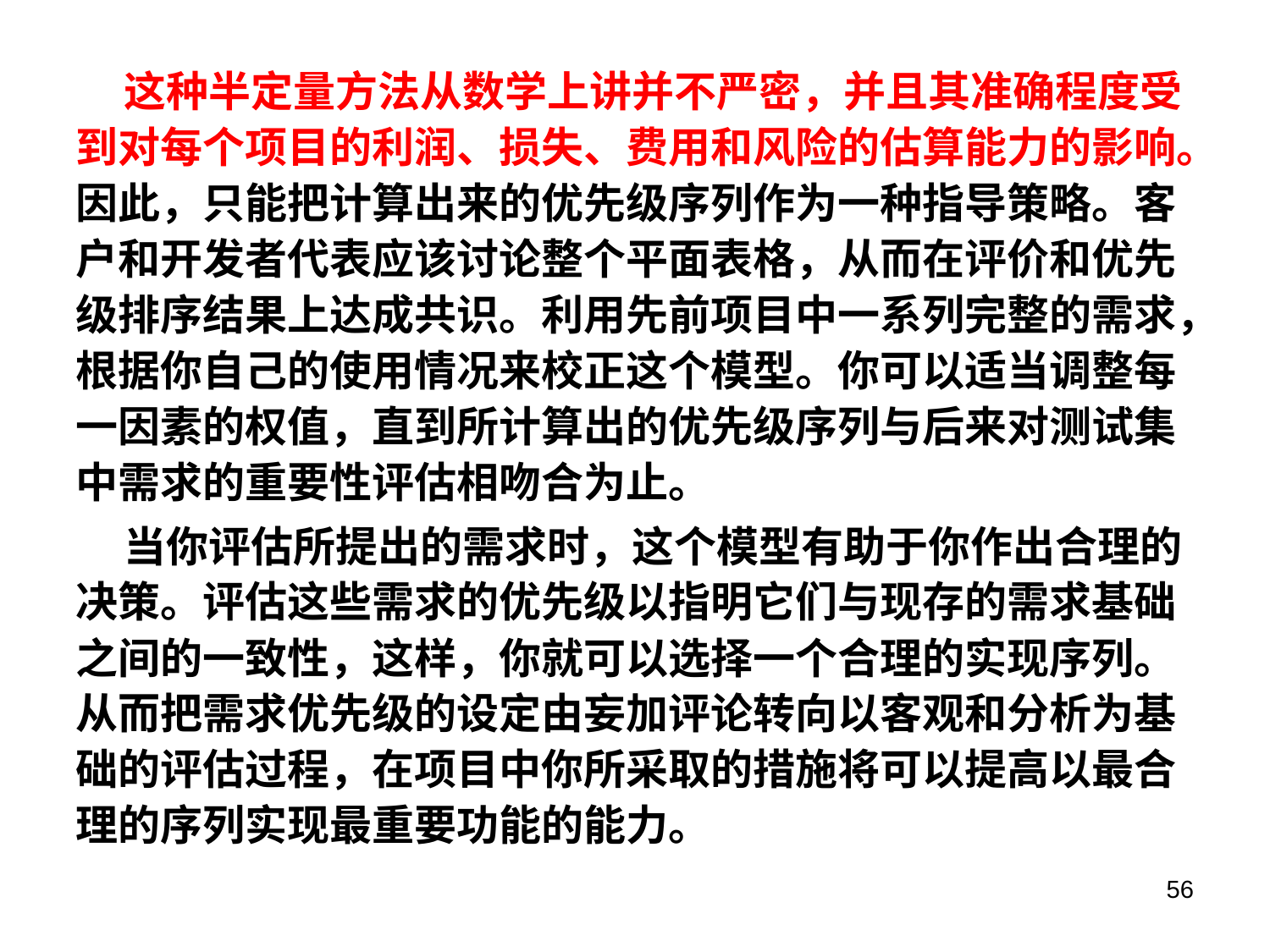

这种半定量方法从数学上讲并不严密，并且其准确程度受到对每个项目的利润、损失、费用和风险的估算能力的影响。因此，只能把计算出来的优先级序列作为一种指导策略。客户和开发者代表应该讨论整个平面表格，从而在评价和优先级排序结果上达成共识。利用先前项目中一系列完整的需求，根据你自己的使用情况来校正这个模型。你可以适当调整每一因素的权值，直到所计算出的优先级序列与后来对测试集中需求的重要性评估相吻合为止。
    当你评估所提出的需求时，这个模型有助于你作出合理的决策。评估这些需求的优先级以指明它们与现存的需求基础之间的一致性，这样，你就可以选择一个合理的实现序列。从而把需求优先级的设定由妄加评论转向以客观和分析为基础的评估过程，在项目中你所采取的措施将可以提高以最合理的序列实现最重要功能的能力。
56